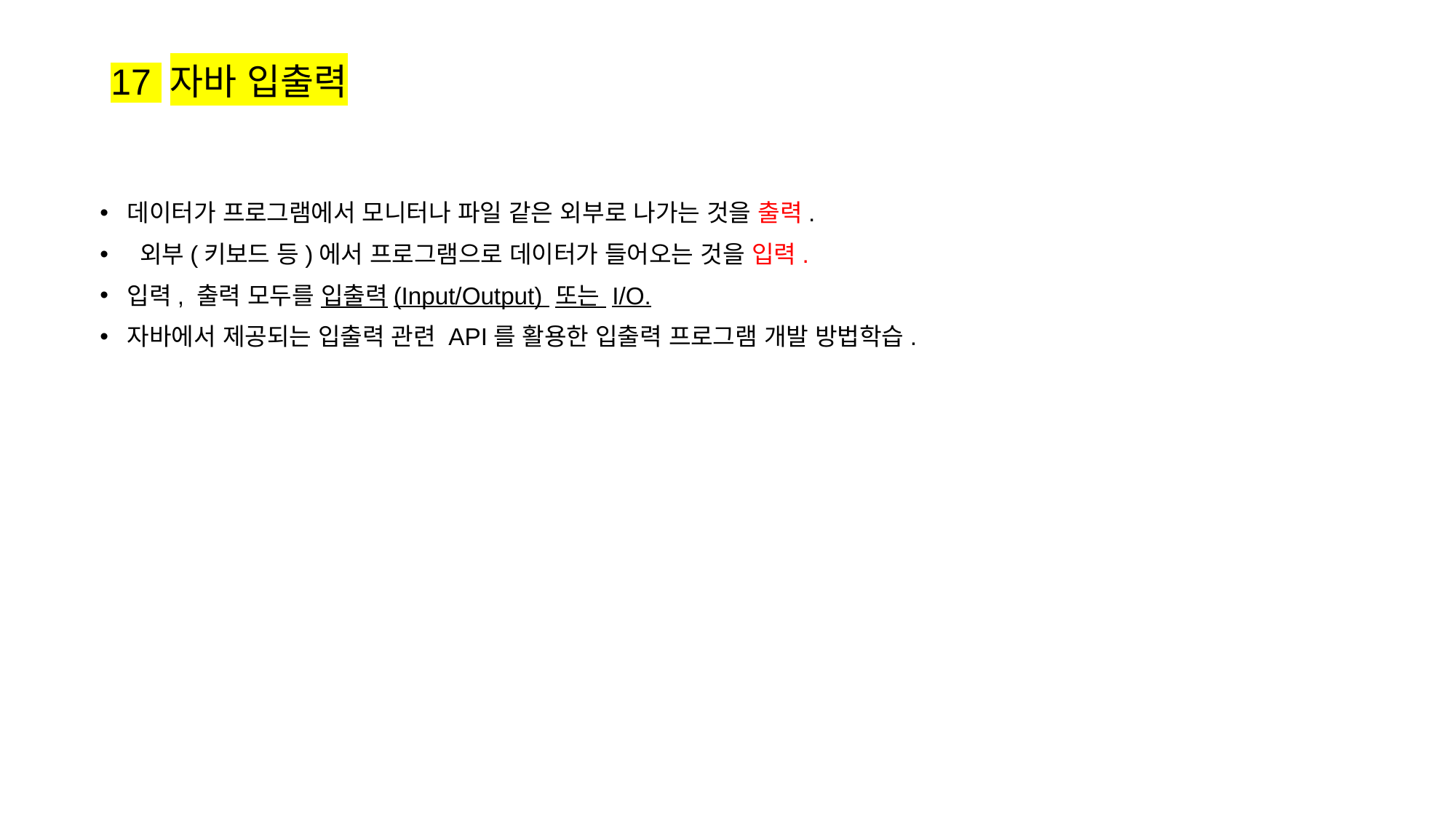

# 17 자바 입출력

데이터가 프로그램에서 모니터나 파일 같은 외부로 나가는 것을 출력.
 외부(키보드 등)에서 프로그램으로 데이터가 들어오는 것을 입력.
입력, 출력 모두를 입출력(Input/Output) 또는 I/O.
자바에서 제공되는 입출력 관련 API를 활용한 입출력 프로그램 개발 방법학습.